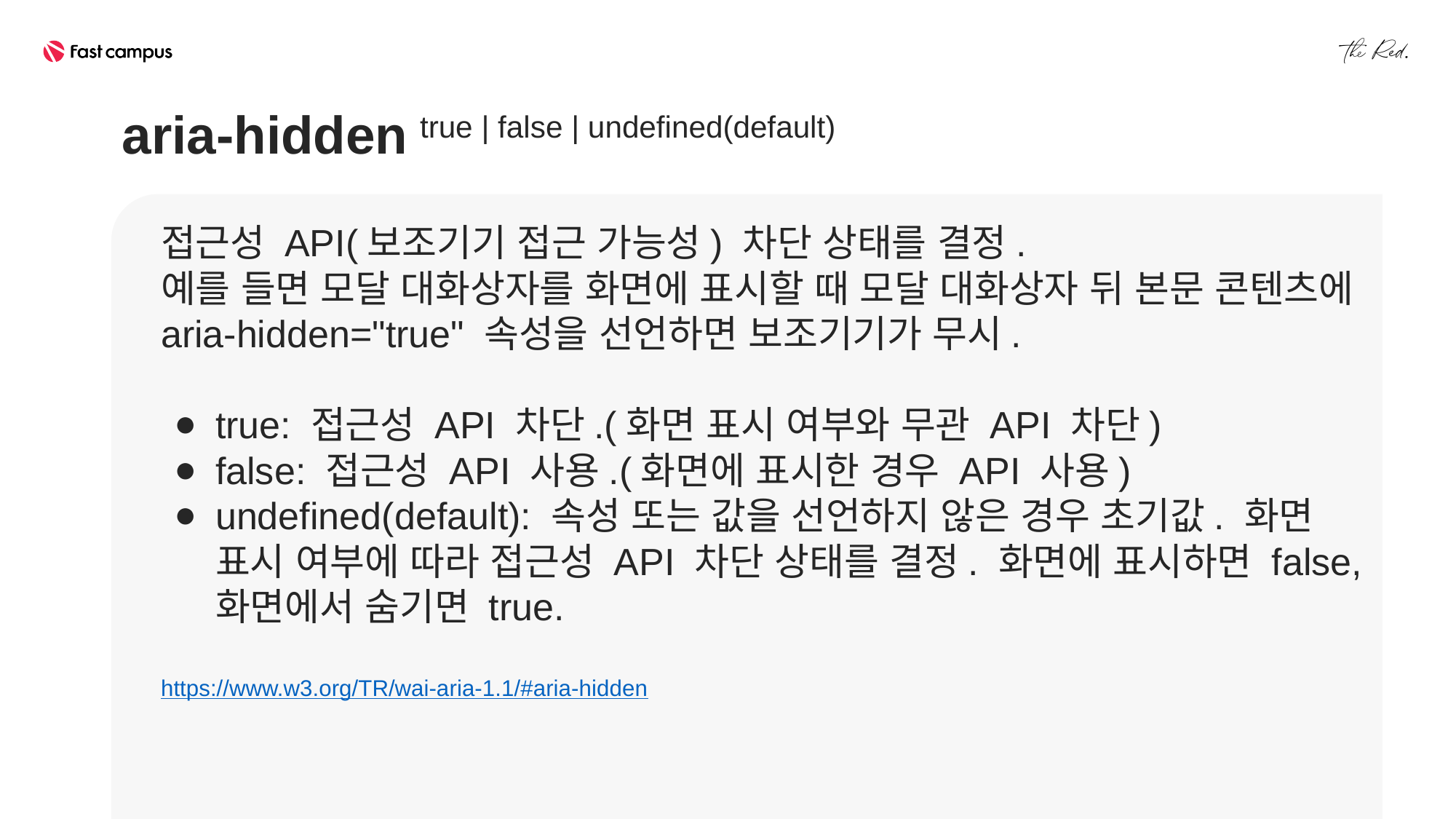

aria-hidden true | false | undefined(default)
접근성 API(보조기기 접근 가능성) 차단 상태를 결정.
예를 들면 모달 대화상자를 화면에 표시할 때 모달 대화상자 뒤 본문 콘텐츠에
aria-hidden="true" 속성을 선언하면 보조기기가 무시.

true: 접근성 API 차단.(화면 표시 여부와 무관 API 차단)
false: 접근성 API 사용.(화면에 표시한 경우 API 사용)
undefined(default): 속성 또는 값을 선언하지 않은 경우 초기값. 화면 표시 여부에 따라 접근성 API 차단 상태를 결정. 화면에 표시하면 false, 화면에서 숨기면 true.

https://www.w3.org/TR/wai-aria-1.1/#aria-hidden